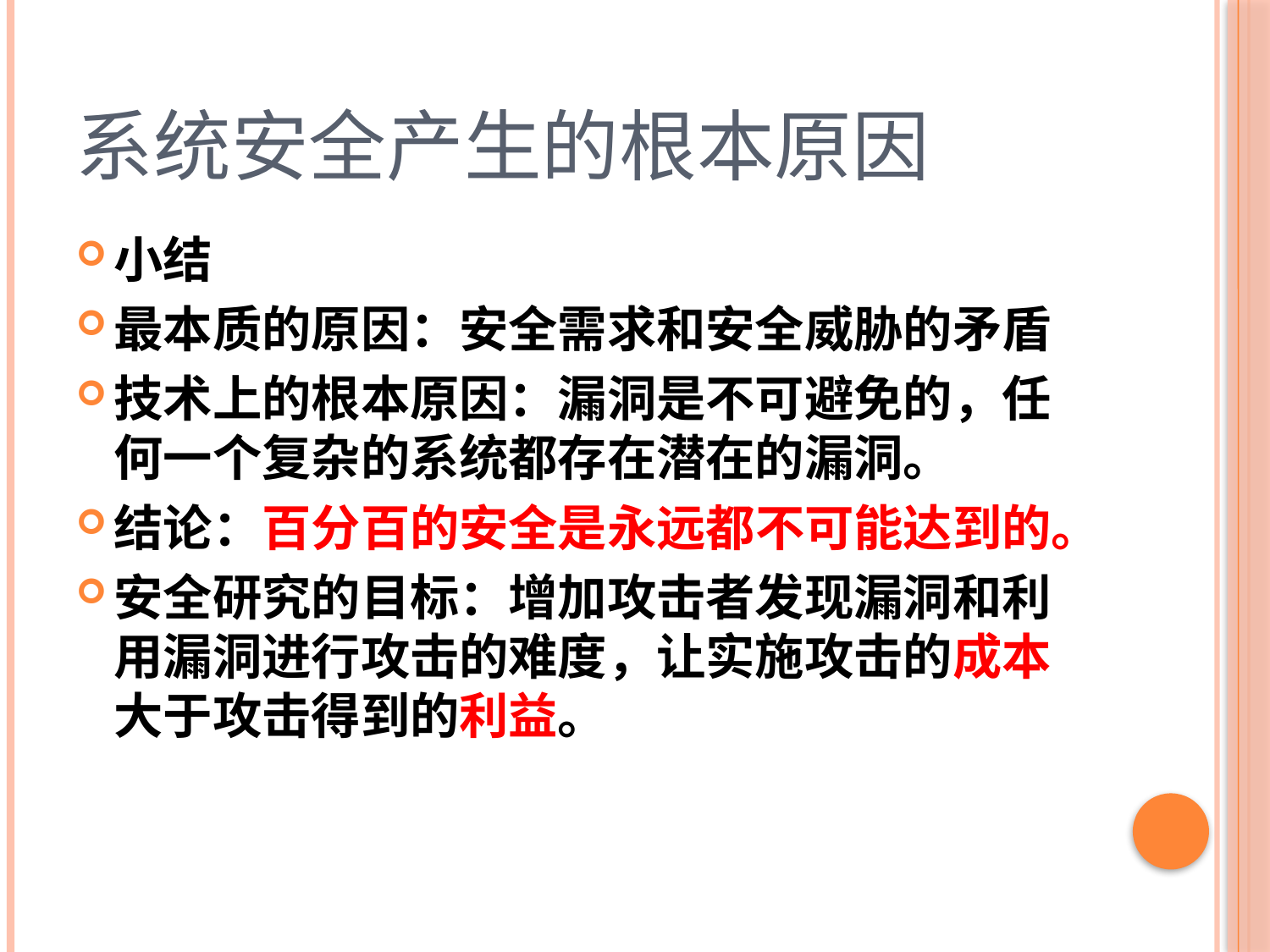

# 系统安全产生的根本原因
小结
最本质的原因：安全需求和安全威胁的矛盾
技术上的根本原因：漏洞是不可避免的，任何一个复杂的系统都存在潜在的漏洞。
结论：百分百的安全是永远都不可能达到的。
安全研究的目标：增加攻击者发现漏洞和利用漏洞进行攻击的难度，让实施攻击的成本大于攻击得到的利益。